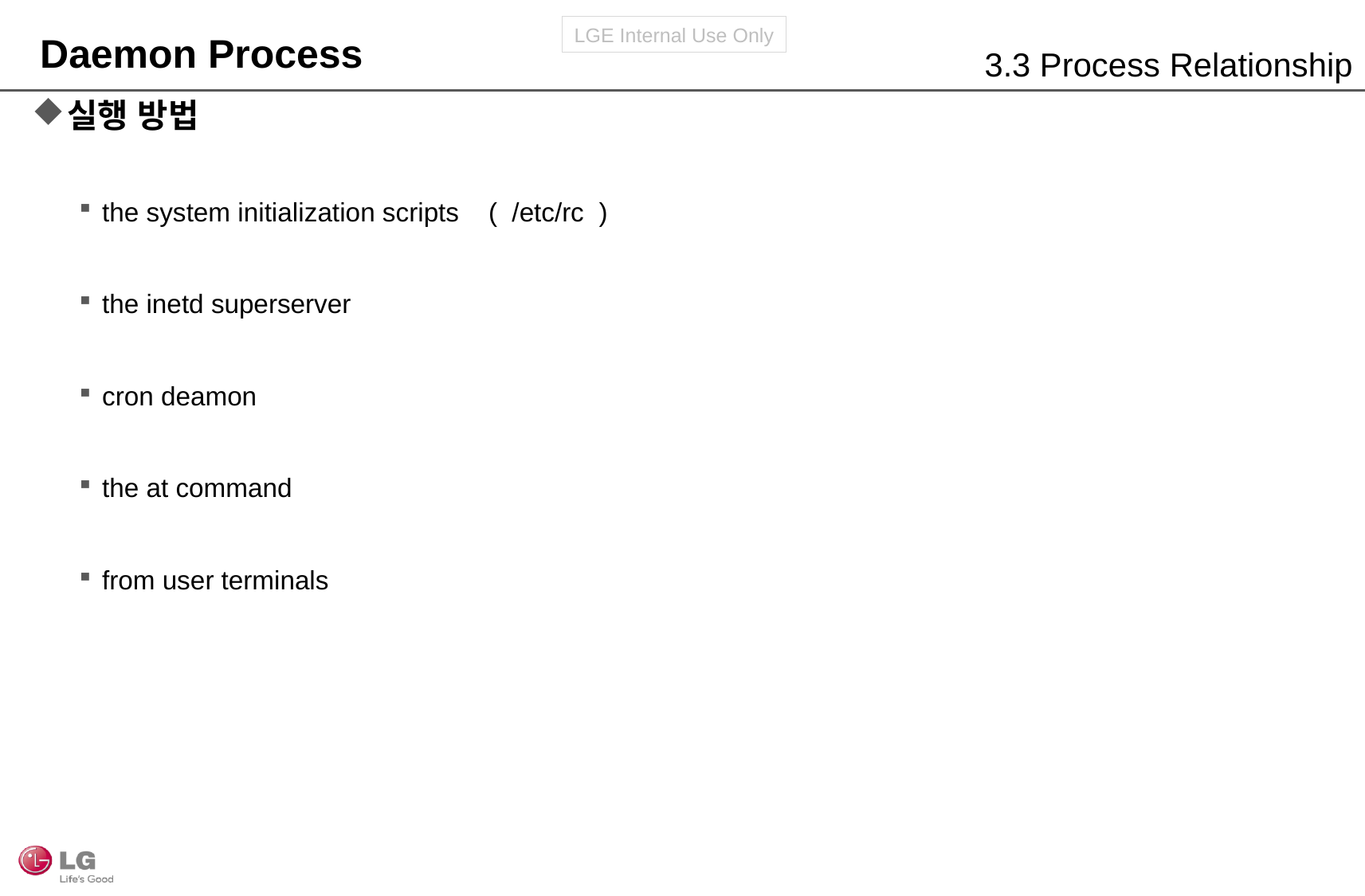

Daemon Process
3.3 Process Relationship

실행 방법

the system initialization scripts    (  /etc/rc  )

the inetd superserver

cron deamon

the at command

from user terminals